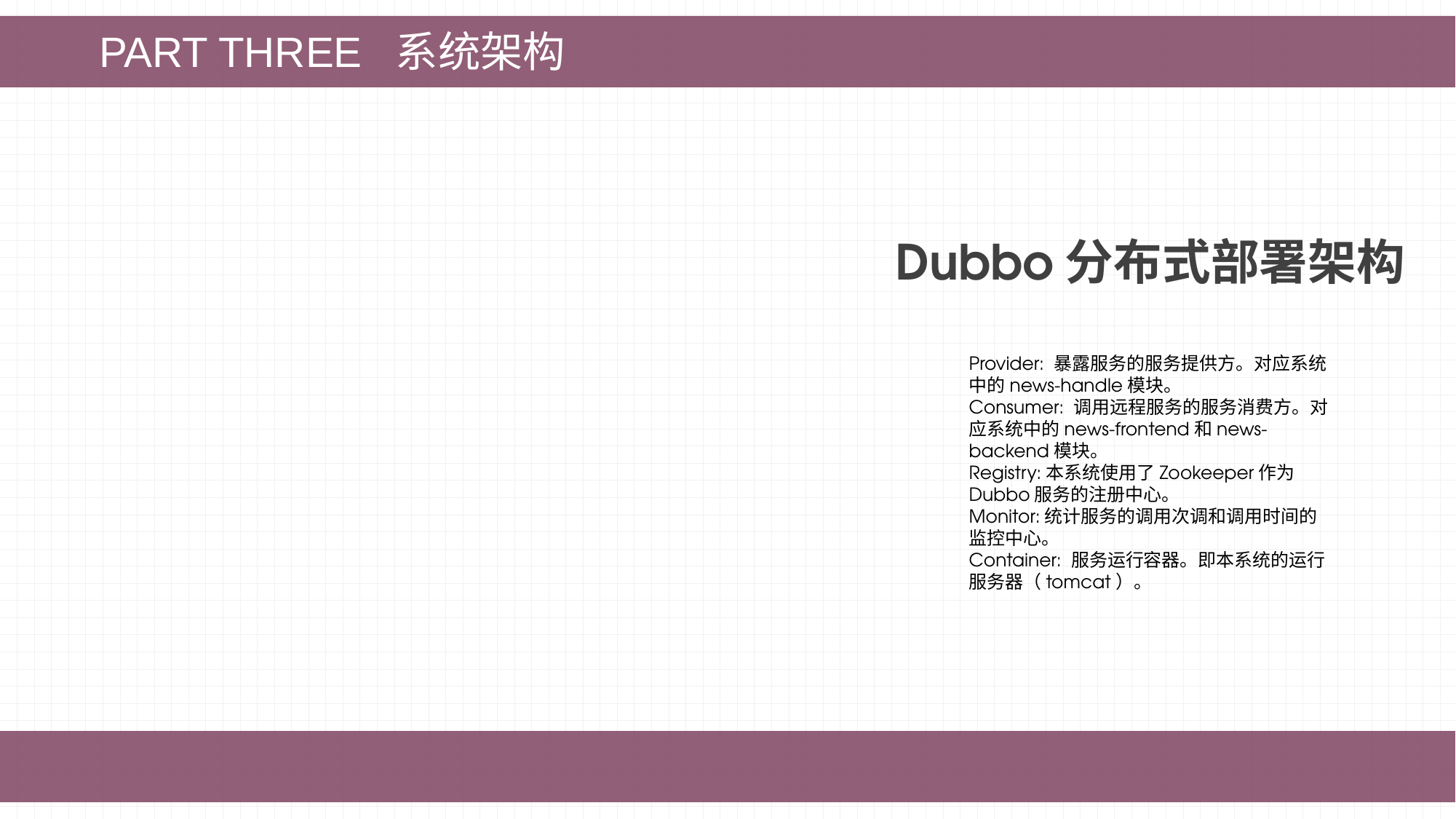

PART THREE  系统架构

### Chart

| Category |
|---|
Dubbo分布式部署架构
Provider: 暴露服务的服务提供方。对应系统中的news-handle模块。
Consumer: 调用远程服务的服务消费方。对应系统中的news-frontend和news-backend模块。
Registry:本系统使用了Zookeeper作为Dubbo服务的注册中心。
Monitor:统计服务的调用次调和调用时间的监控中心。
Container: 服务运行容器。即本系统的运行服务器（tomcat）。